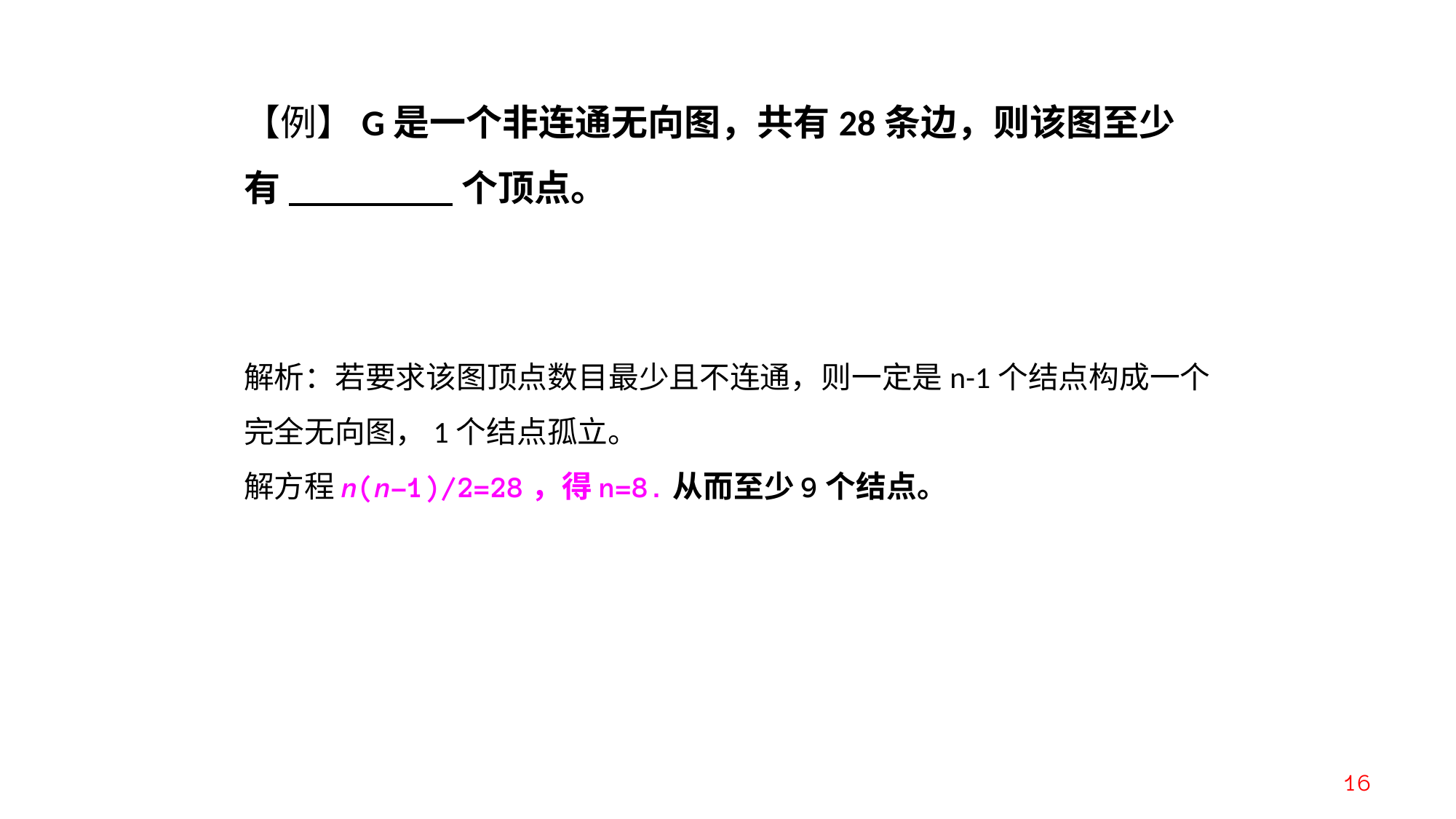

【例】G是一个非连通无向图，共有28条边，则该图至少有_________个顶点。
解析：若要求该图顶点数目最少且不连通，则一定是n-1个结点构成一个完全无向图，1个结点孤立。
解方程n(n-1)/2=28，得n=8.从而至少9个结点。
16